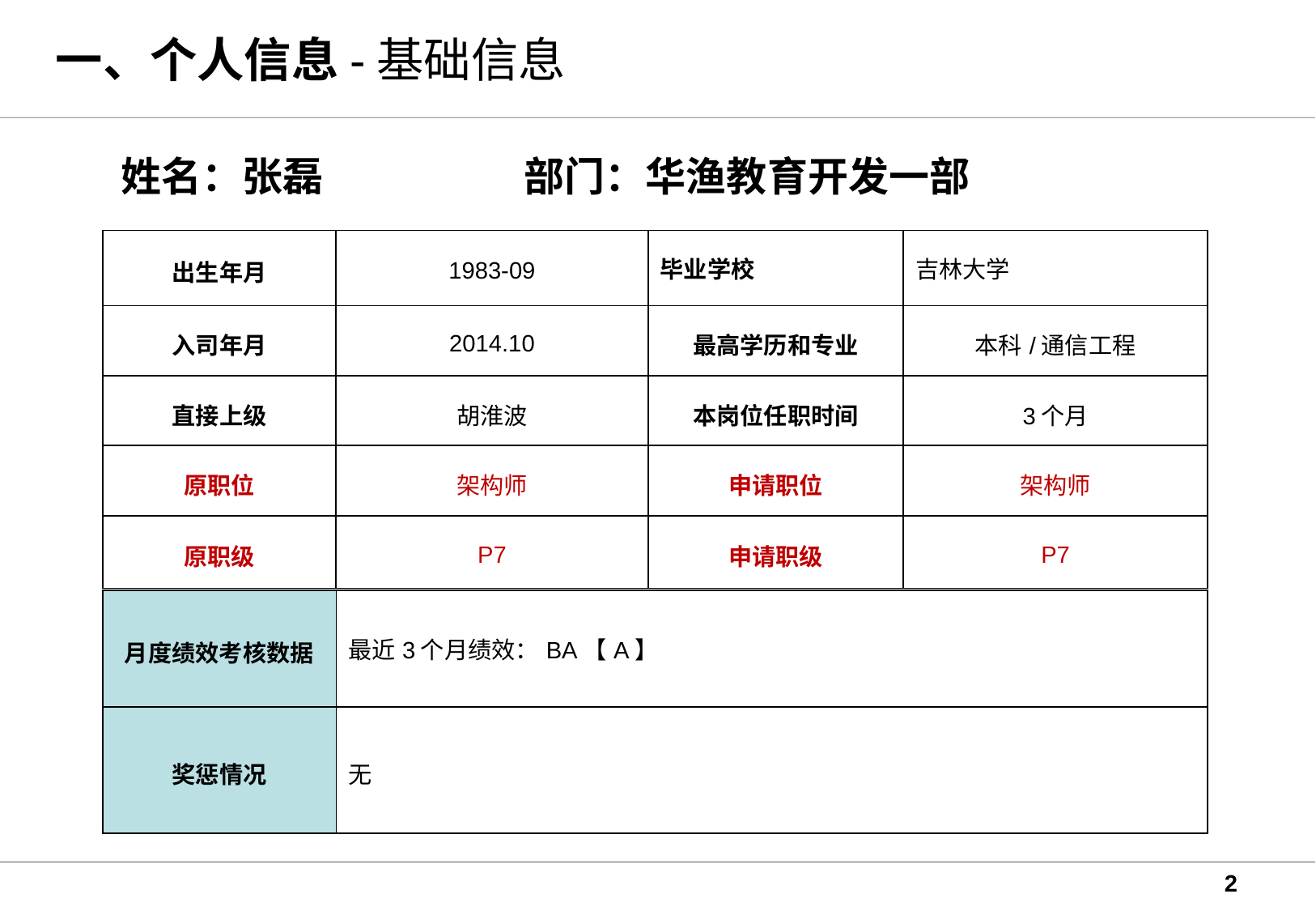

# 一、个人信息-基础信息
部门：华渔教育开发一部
姓名：张磊
| 出生年月 | 1983-09 | 毕业学校 | 吉林大学 |
| --- | --- | --- | --- |
| 入司年月 | 2014.10 | 最高学历和专业 | 本科/通信工程 |
| 直接上级 | 胡淮波 | 本岗位任职时间 | 3个月 |
| 原职位 | 架构师 | 申请职位 | 架构师 |
| 原职级 | P7 | 申请职级 | P7 |
| 月度绩效考核数据 | 最近3个月绩效：BA【A】 |
| --- | --- |
| 奖惩情况 | 无 |
2